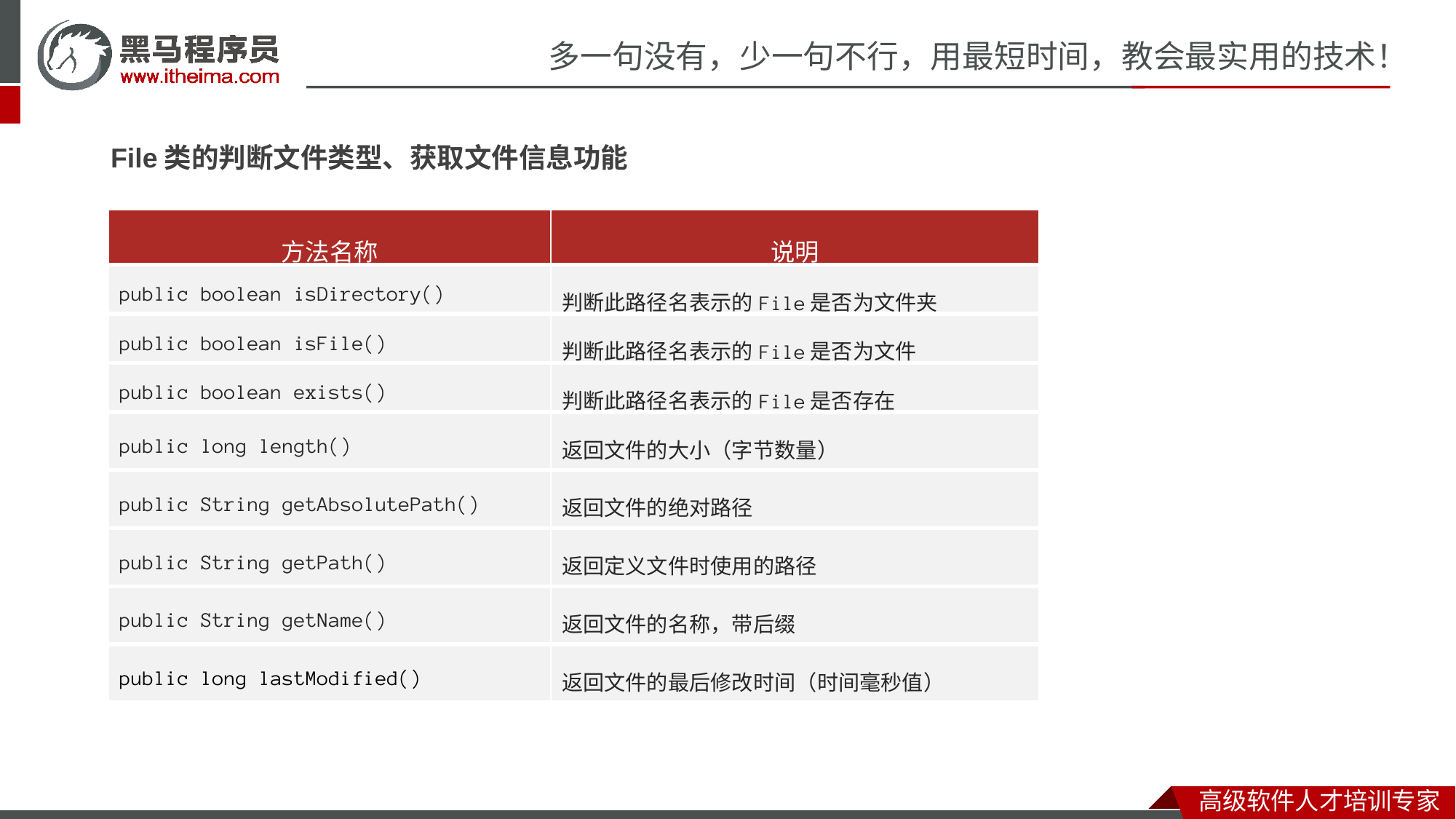

File类的判断文件类型、获取文件信息功能
| 方法名称 | 说明 |
| --- | --- |
| public boolean isDirectory() | 判断此路径名表示的File是否为文件夹 |
| public boolean isFile() | 判断此路径名表示的File是否为文件 |
| public boolean exists() | 判断此路径名表示的File是否存在 |
| public long length() | 返回文件的大小（字节数量） |
| public String getAbsolutePath() | 返回文件的绝对路径 |
| public String getPath() | 返回定义文件时使用的路径 |
| public String getName() | 返回文件的名称，带后缀 |
| public long lastModified() | 返回文件的最后修改时间（时间毫秒值） |